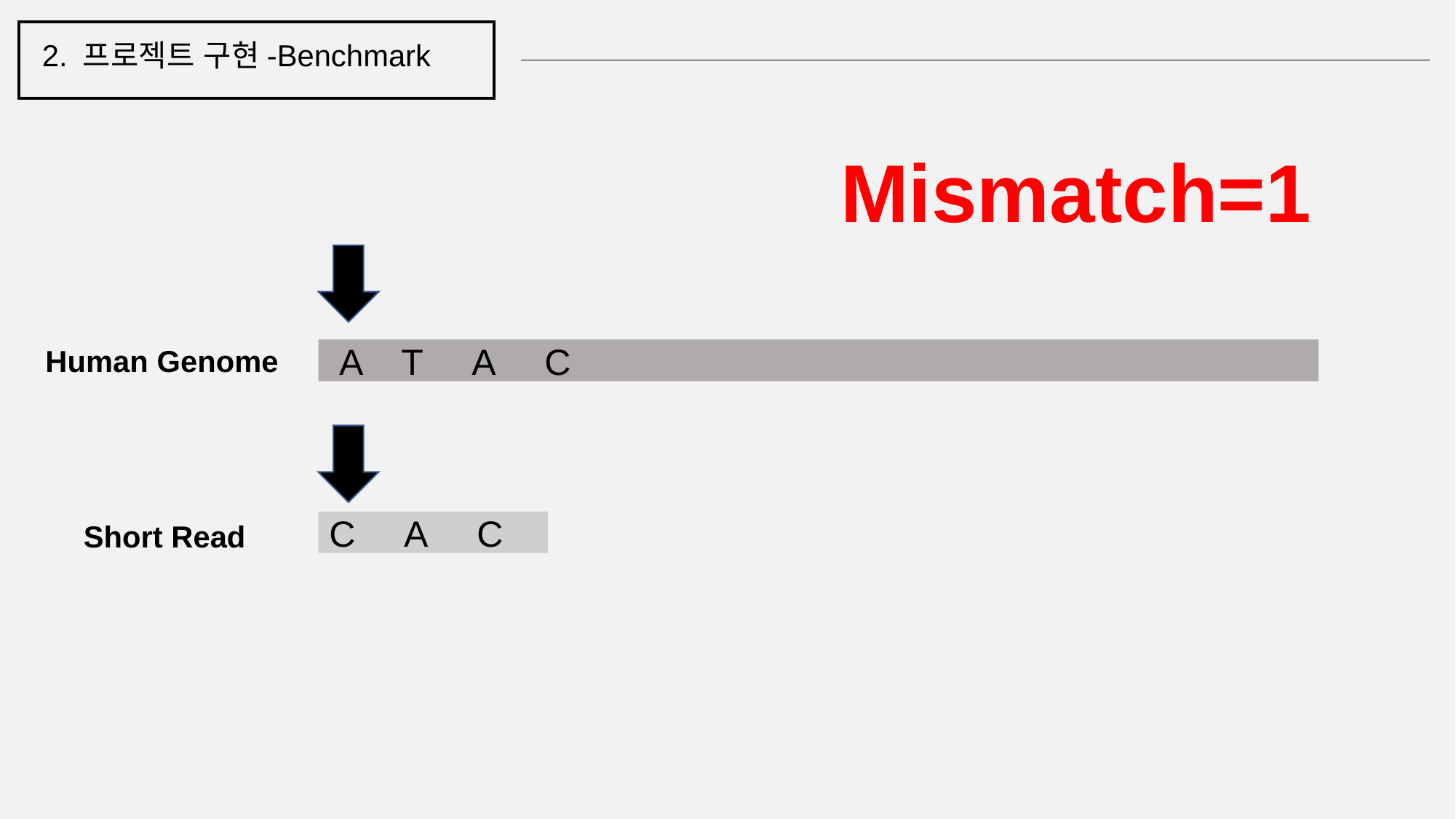

2. 프로젝트 구현-Benchmark
Mismatch=1

Human Genome
 A    T     A     C
C     A     C
Short Read